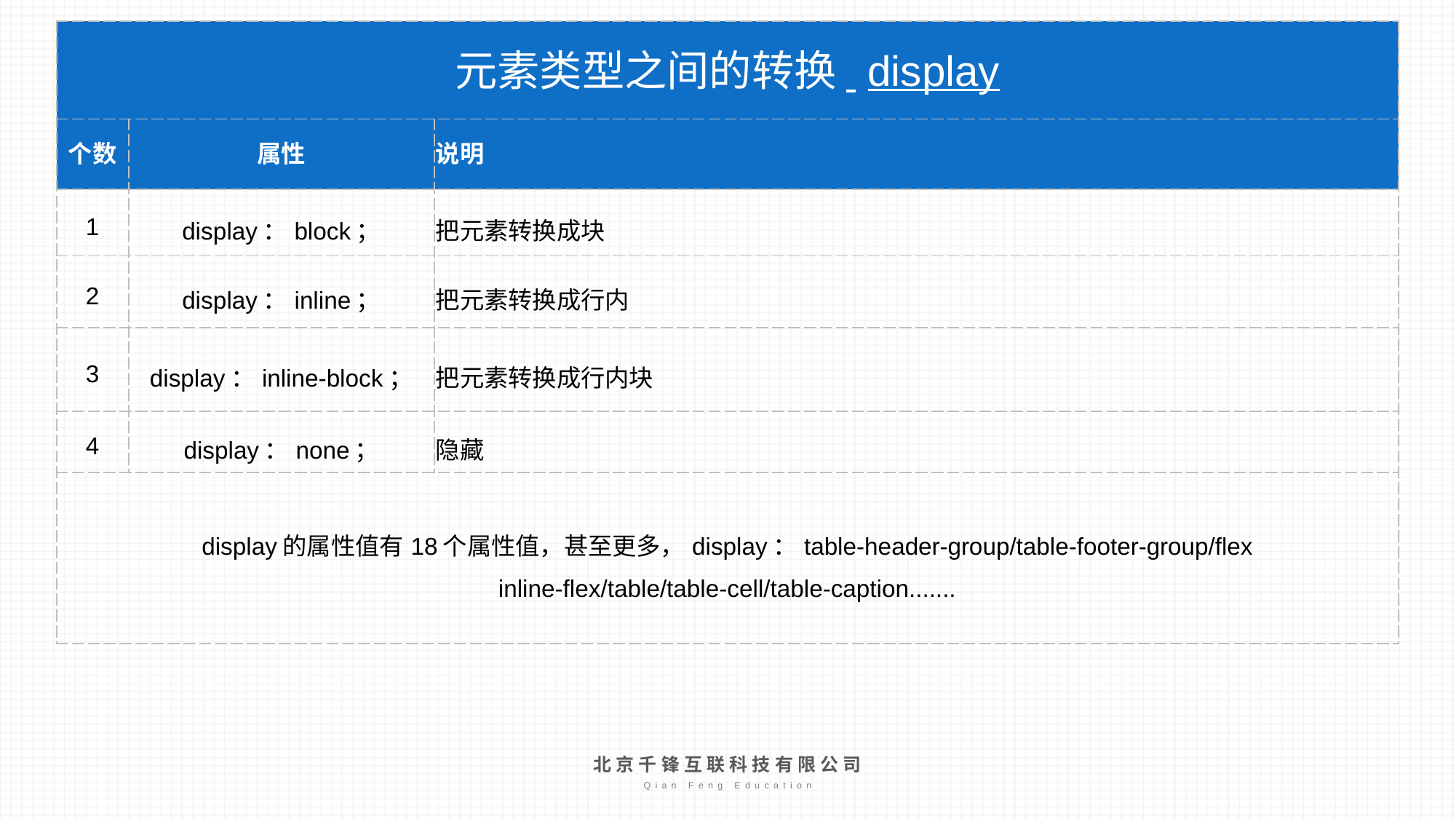

| 元素类型之间的转换 display |  |  |
| --- | --- | --- |
| 个数 | 属性 | 说明 |
| 1 | display：block； | 把元素转换成块 |
| 2 | display：inline； | 把元素转换成行内 |
| 3 | display：inline-block； | 把元素转换成行内块 |
| 4 | display：none； | 隐藏 |
| display的属性值有18个属性值，甚至更多，display：table-header-group/table-footer-group/flex inline-flex/table/table-cell/table-caption....... |  |  |